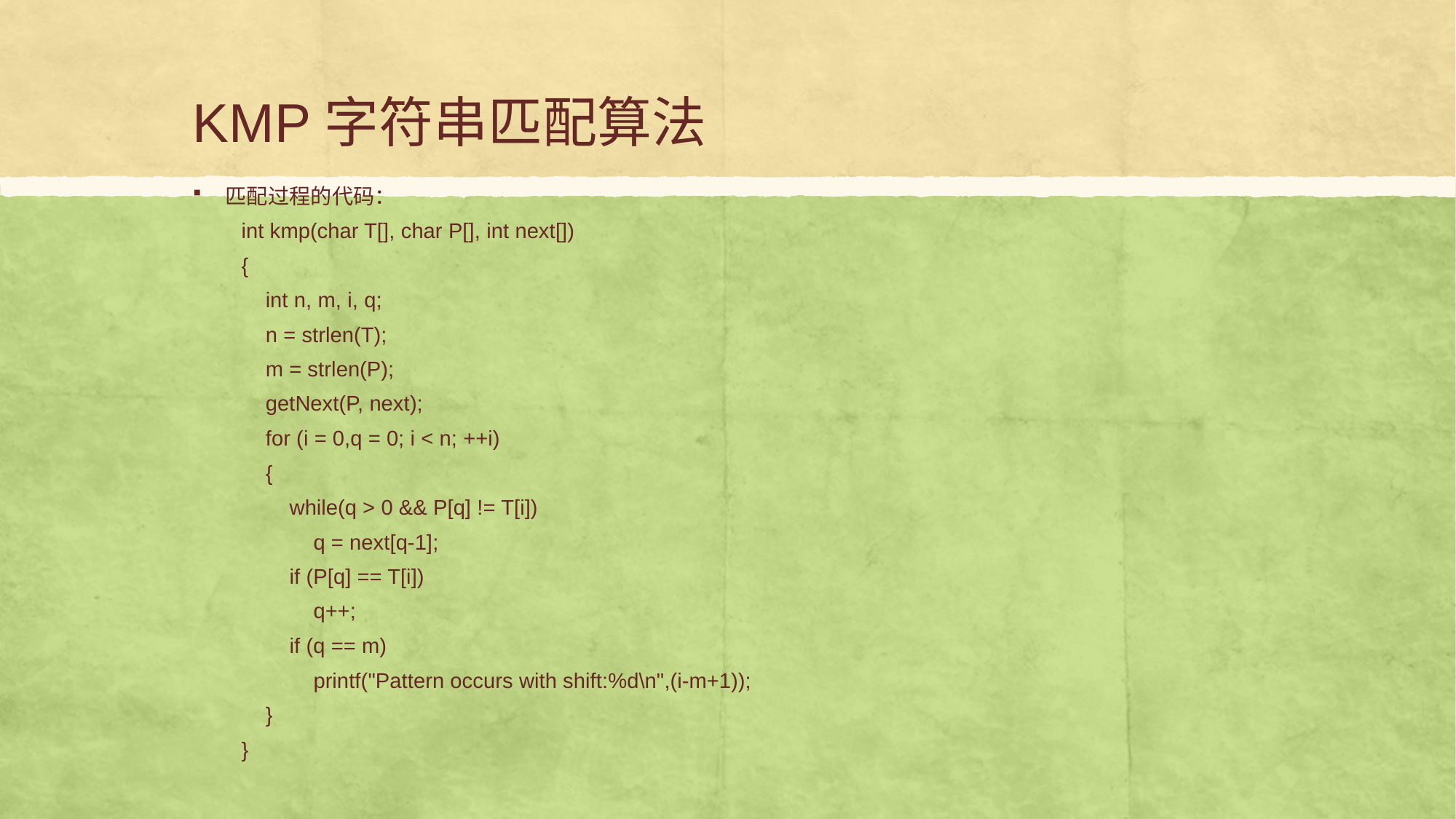

# KMP字符串匹配算法
匹配过程的代码：
int kmp(char T[], char P[], int next[])
{
    int n, m, i, q;
    n = strlen(T);
    m = strlen(P);
    getNext(P, next);
    for (i = 0,q = 0; i < n; ++i)
    {
        while(q > 0 && P[q] != T[i])
            q = next[q-1];
        if (P[q] == T[i])
            q++;
        if (q == m)
            printf("Pattern occurs with shift:%d\n",(i-m+1));
    }
}